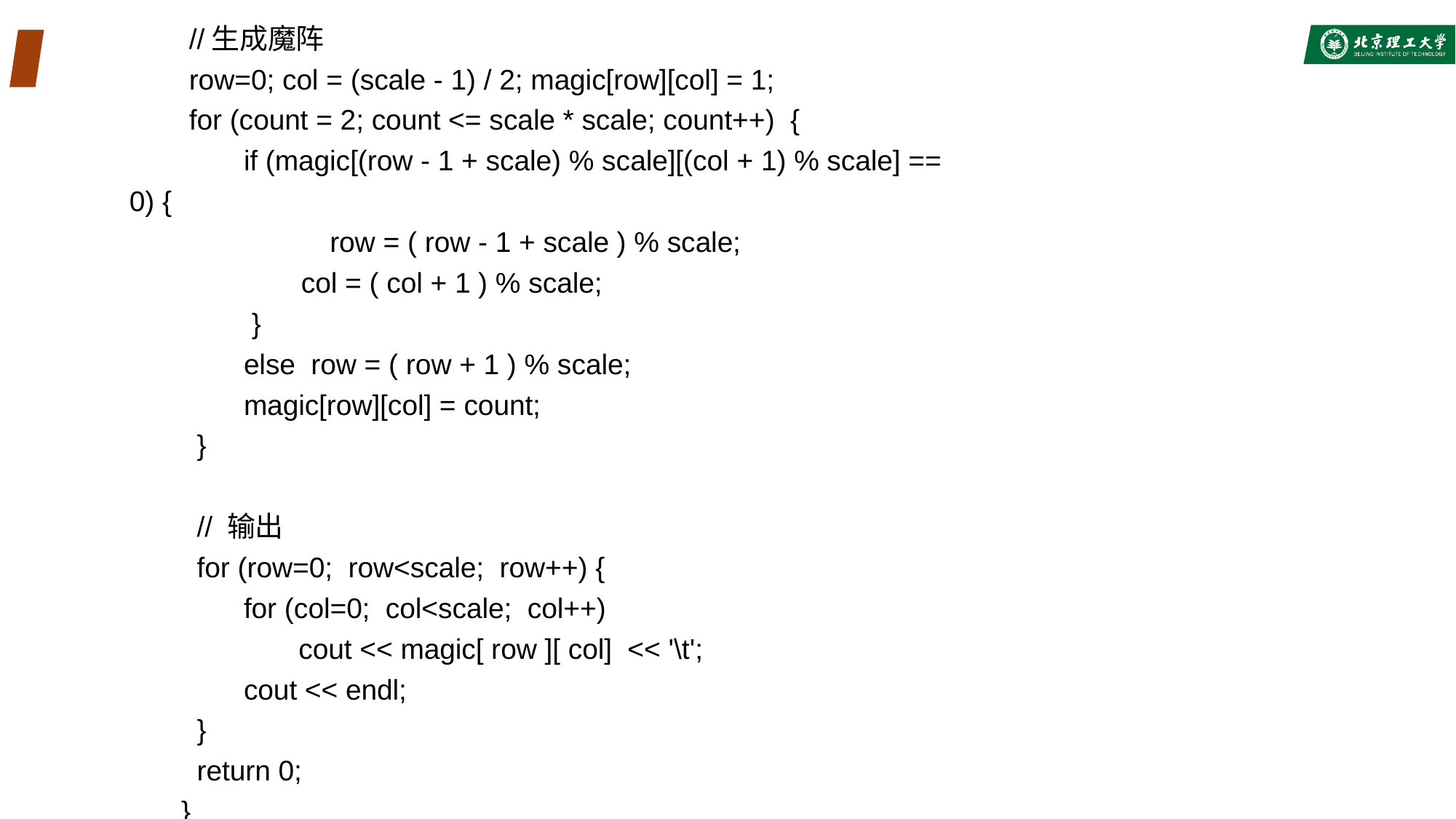

//生成魔阵
  row=0; col = (scale - 1) / 2; magic[row][col] = 1;
  for (count = 2; count <= scale * scale; count++)  {
         if (magic[(row - 1 + scale) % scale][(col + 1) % scale] == 0) {
                    row = ( row - 1 + scale ) % scale;
	        col = ( col + 1 ) % scale;
          }
         else  row = ( row + 1 ) % scale;
         magic[row][col] = count;
   }

   // 输出
   for (row=0;  row<scale;  row++) {
         for (col=0;  col<scale;  col++)
                cout << magic[ row ][ col]  << '\t';
         cout << endl;
   }
   return 0;
 }
#